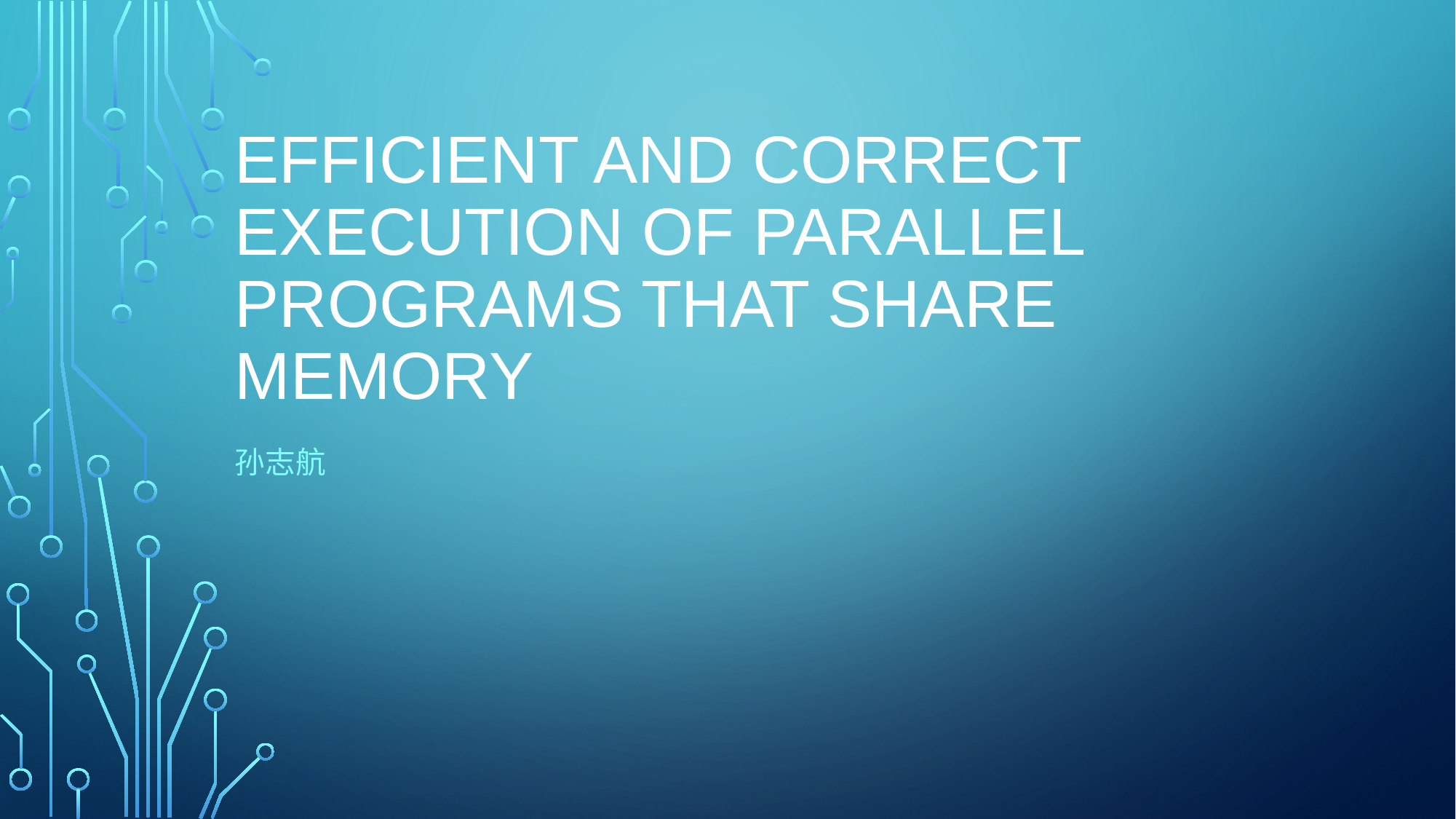

# Efficient and Correct execution of parallel programs that share memory
孙志航